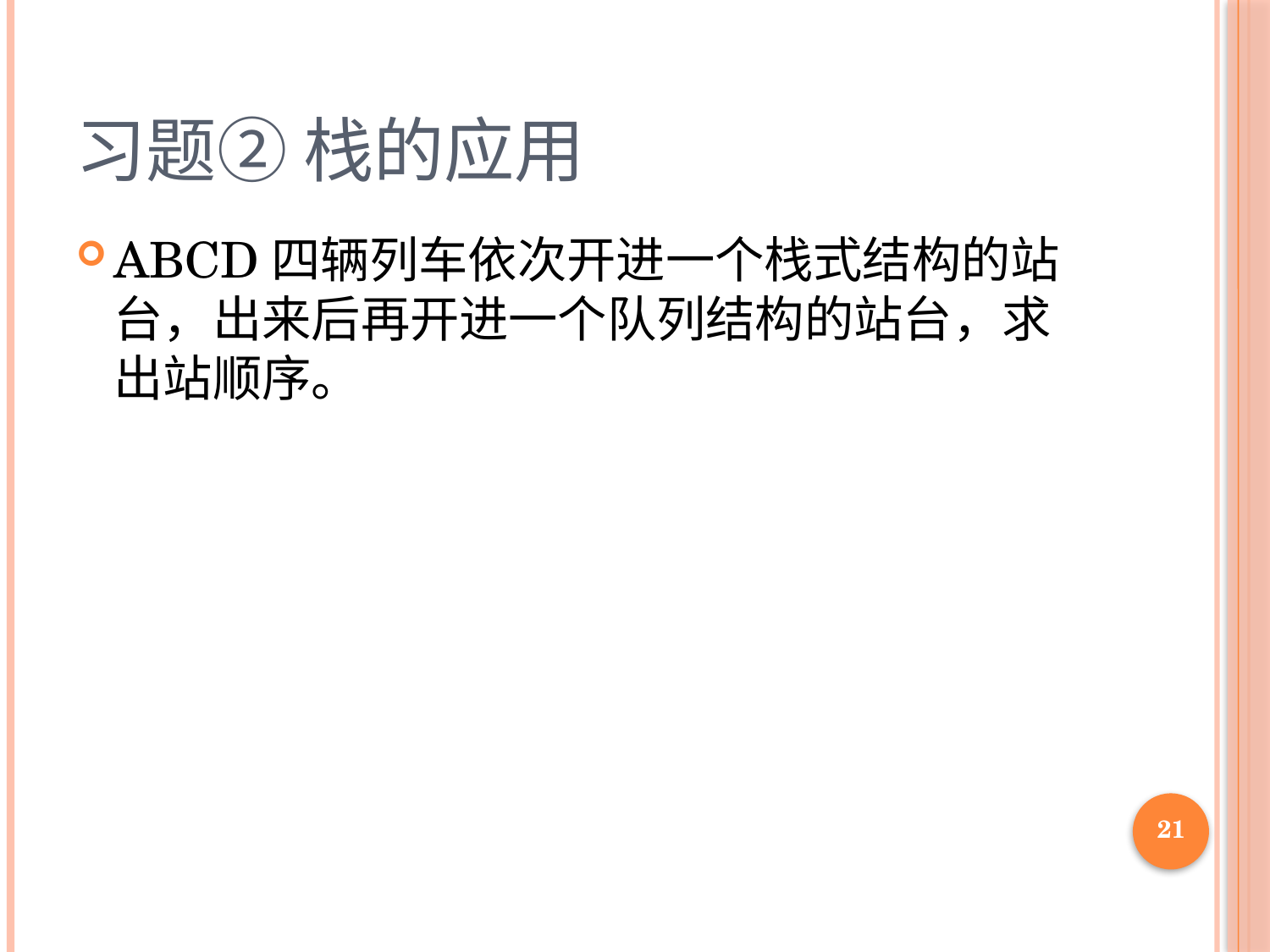

# 习题② 栈的应用
ABCD四辆列车依次开进一个栈式结构的站台，出来后再开进一个队列结构的站台，求出站顺序。
21